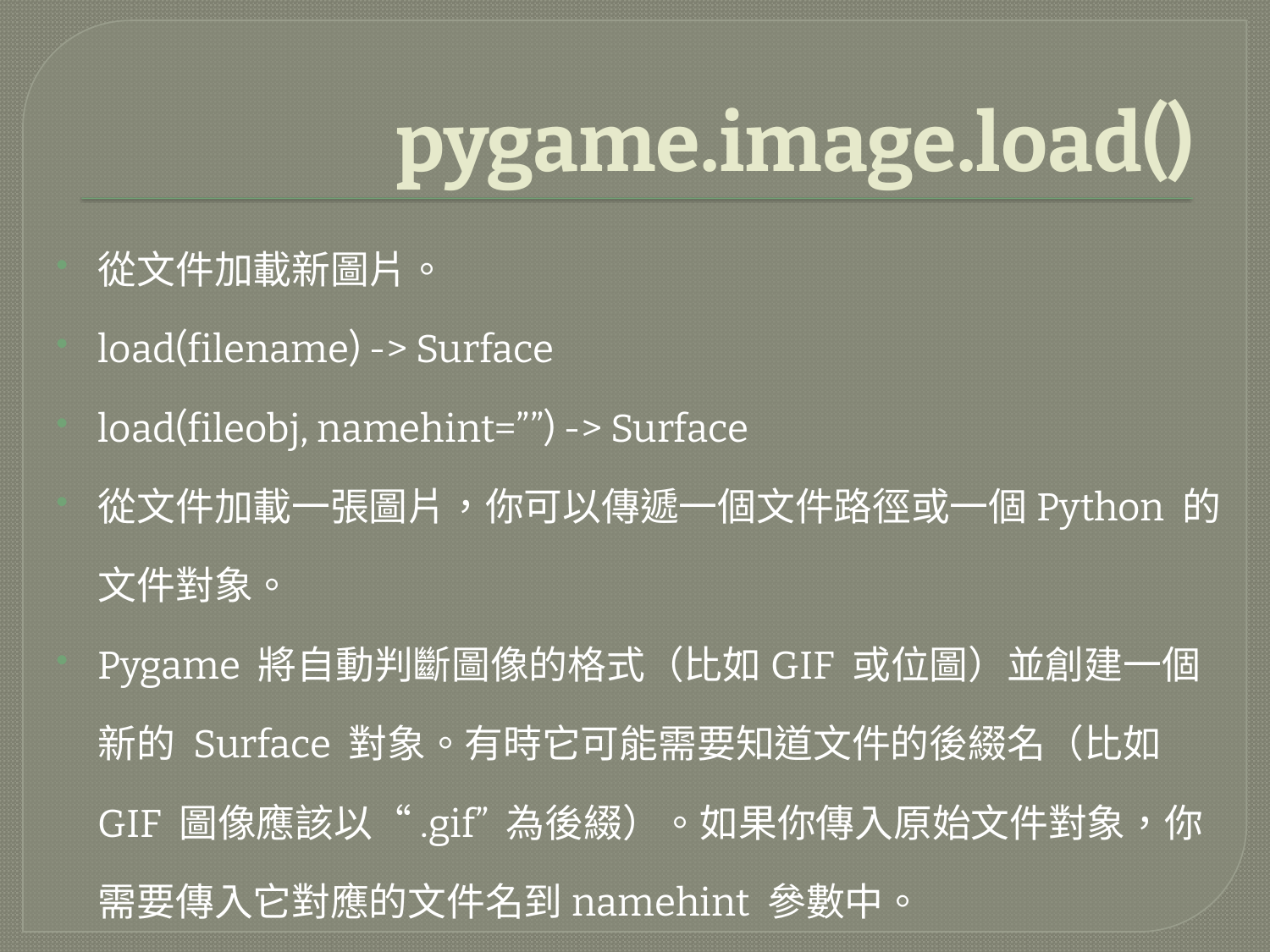

# pygame.image.load()
從文件加載新圖片。
load(filename) -> Surface
load(fileobj, namehint=””) -> Surface
從文件加載一張圖片，你可以傳遞一個文件路徑或一個Python 的文件對象。
Pygame 將自動判斷圖像的格式（比如GIF 或位圖）並創建一個新的 Surface 對象。有時它可能需要知道文件的後綴名（比如GIF 圖像應該以“.gif” 為後綴）。如果你傳入原始文件對象，你需要傳入它對應的文件名到namehint 參數中。